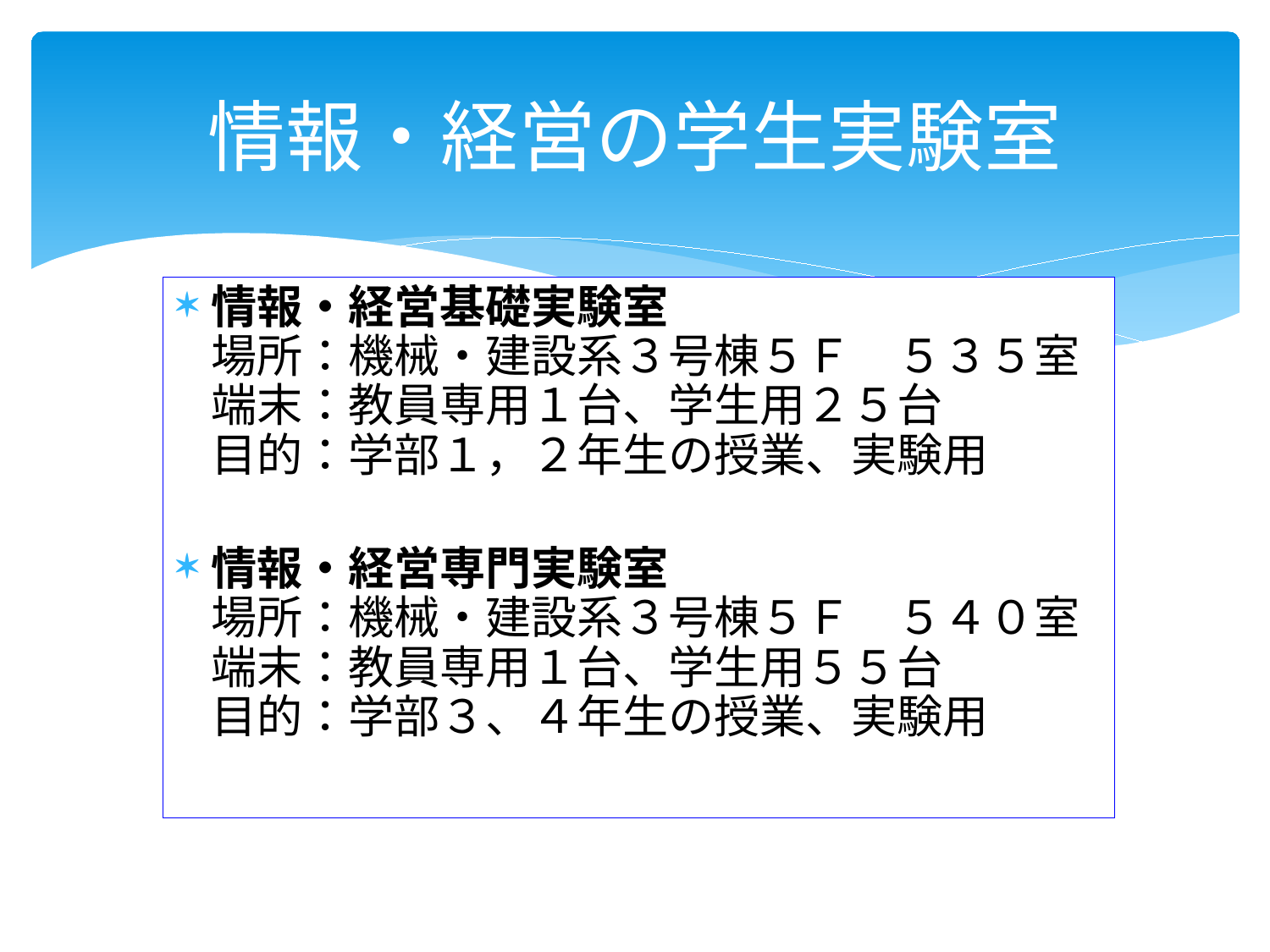

# 情報・経営の学生実験室
情報・経営基礎実験室
場所：機械・建設系３号棟５Ｆ　５３５室
端末：教員専用１台、学生用２５台
目的：学部１，２年生の授業、実験用
情報・経営専門実験室
場所：機械・建設系３号棟５Ｆ　５４０室
端末：教員専用１台、学生用５５台
目的：学部３、４年生の授業、実験用